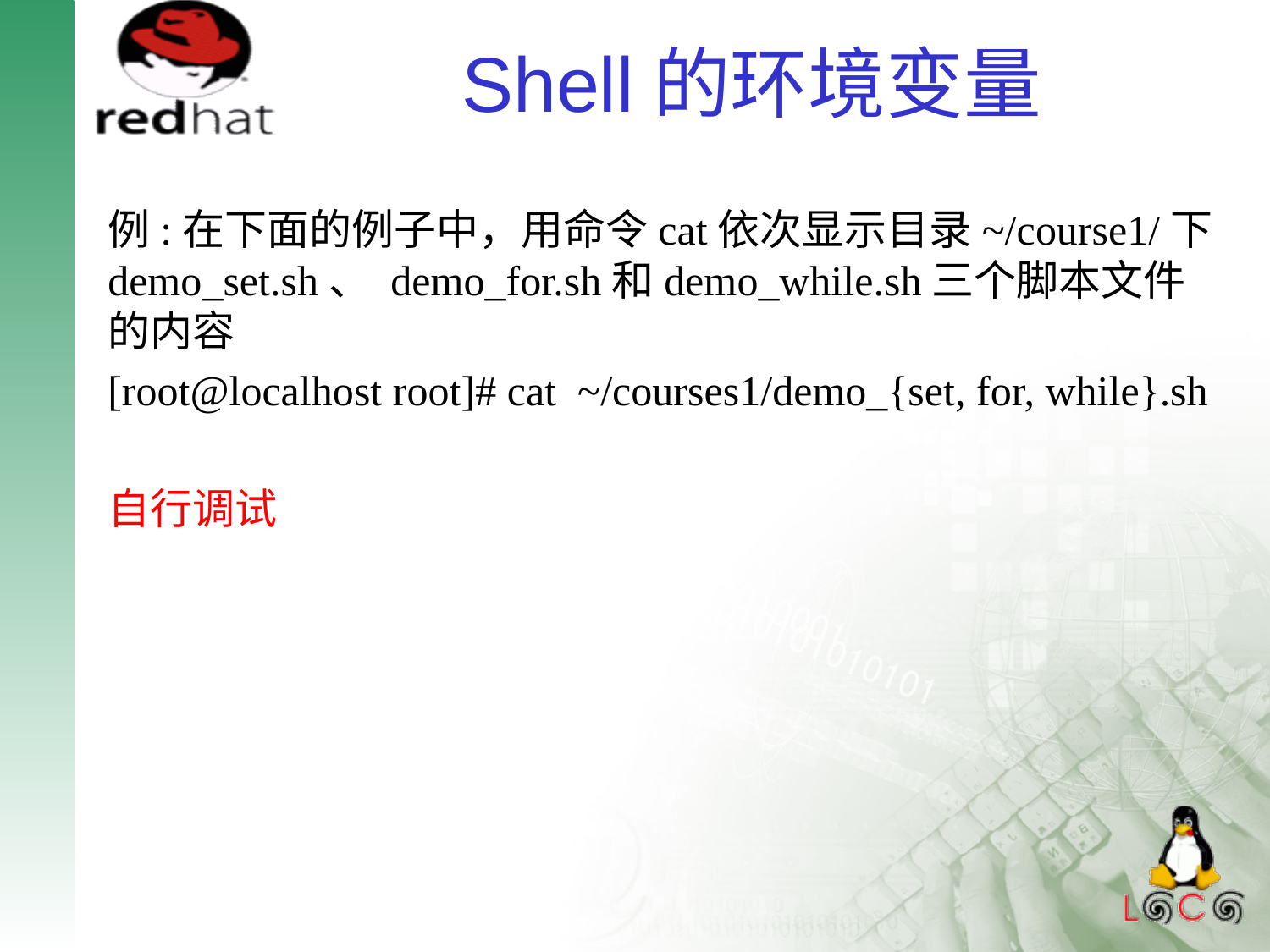

# Shell的环境变量
例:在下面的例子中，用命令cat依次显示目录~/course1/下demo_set.sh、 demo_for.sh和demo_while.sh三个脚本文件的内容
[root@localhost root]# cat  ~/courses1/demo_{set, for, while}.sh

自行调试